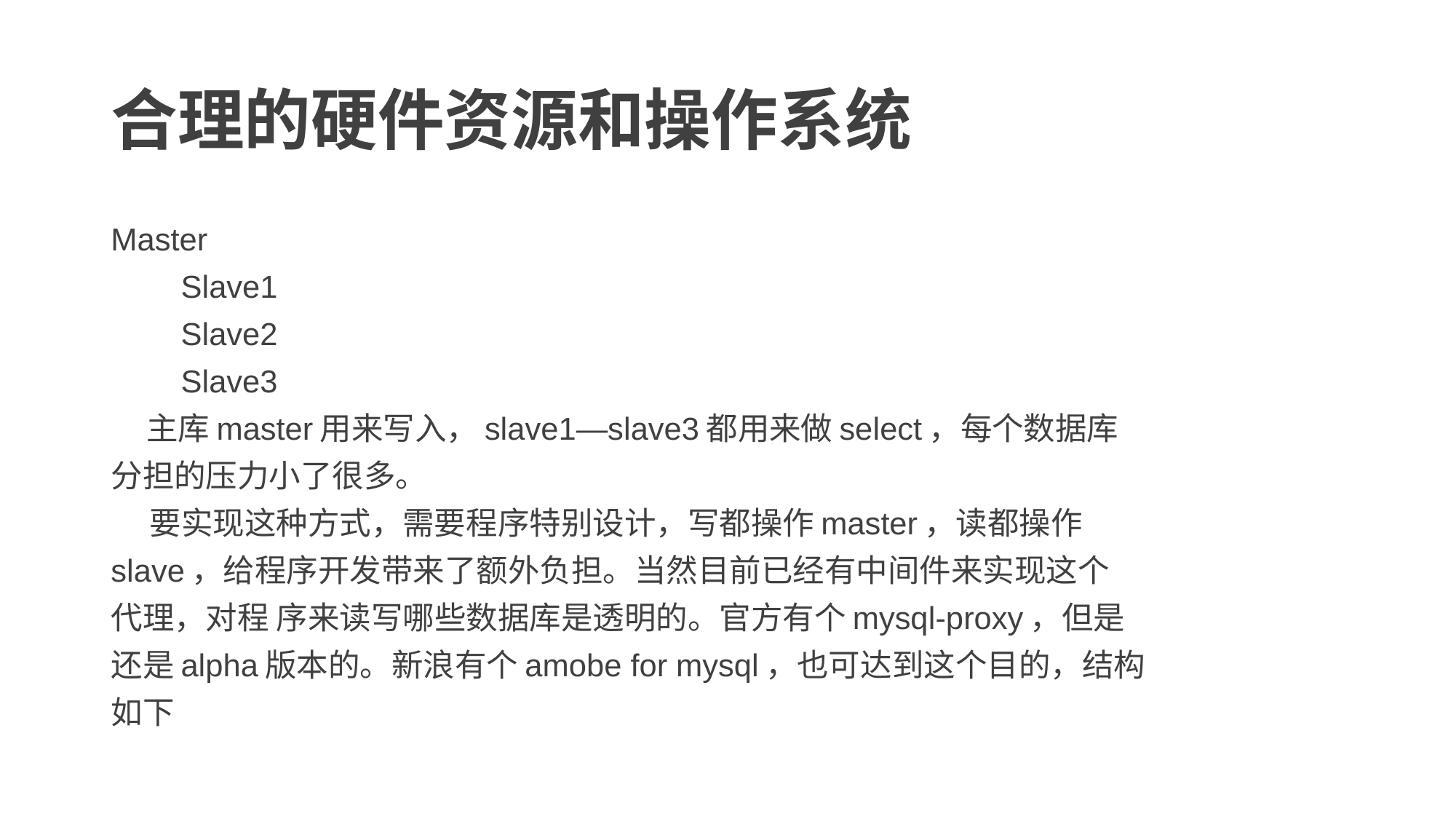

# 合理的硬件资源和操作系统
Master
　　Slave1
　　Slave2
　　Slave3
	主库master用来写入，slave1—slave3都用来做select，每个数据库
分担的压力小了很多。
　 要实现这种方式，需要程序特别设计，写都操作master，读都操作
slave，给程序开发带来了额外负担。当然目前已经有中间件来实现这个
代理，对程 序来读写哪些数据库是透明的。官方有个mysql-proxy，但是
还是alpha版本的。新浪有个amobe for mysql，也可达到这个目的，结构
如下